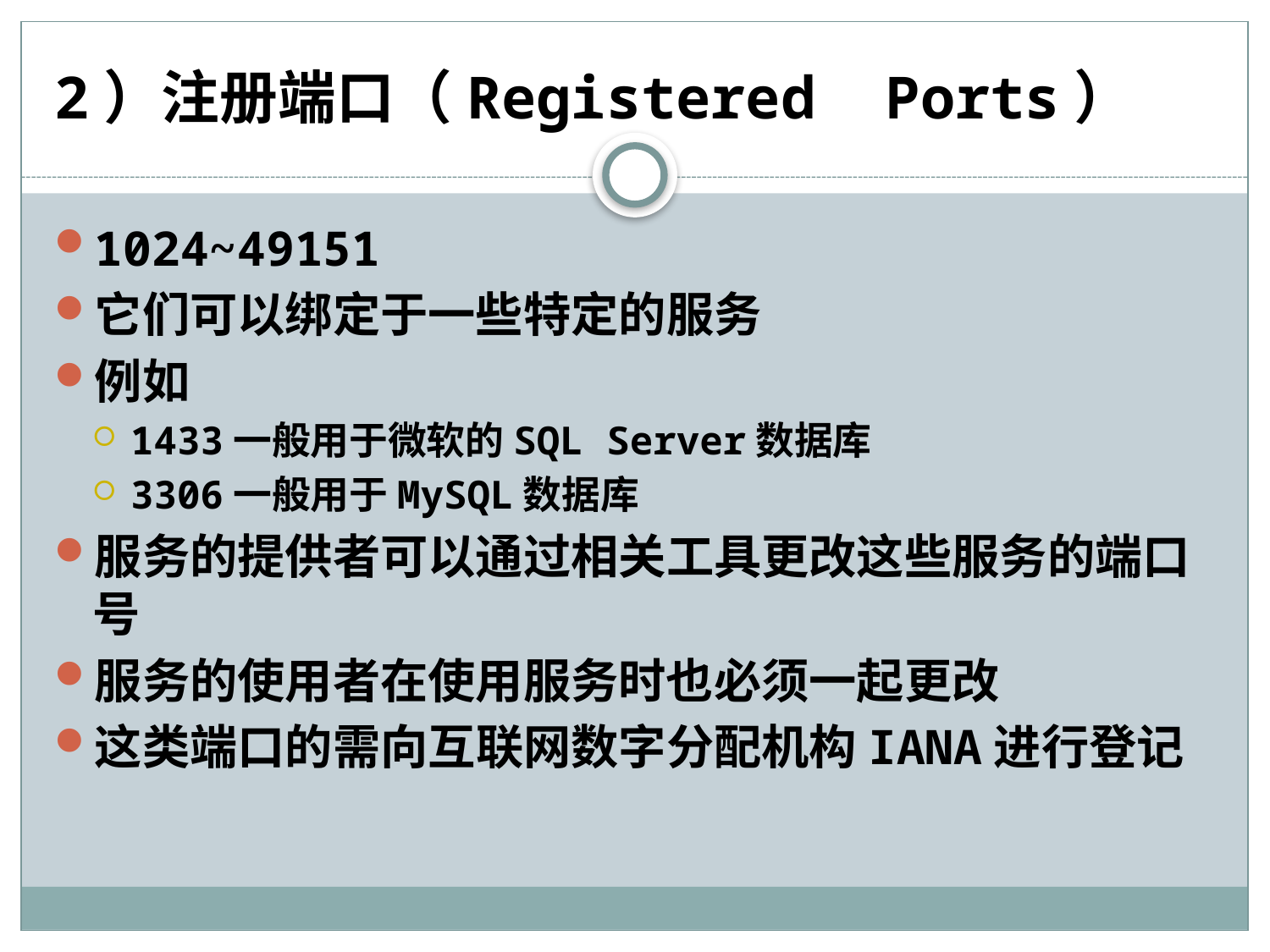

# 2）注册端口（Registered  Ports）
1024~49151
它们可以绑定于一些特定的服务
例如
1433一般用于微软的SQL Server数据库
3306一般用于MySQL数据库
服务的提供者可以通过相关工具更改这些服务的端口号
服务的使用者在使用服务时也必须一起更改
这类端口的需向互联网数字分配机构IANA进行登记